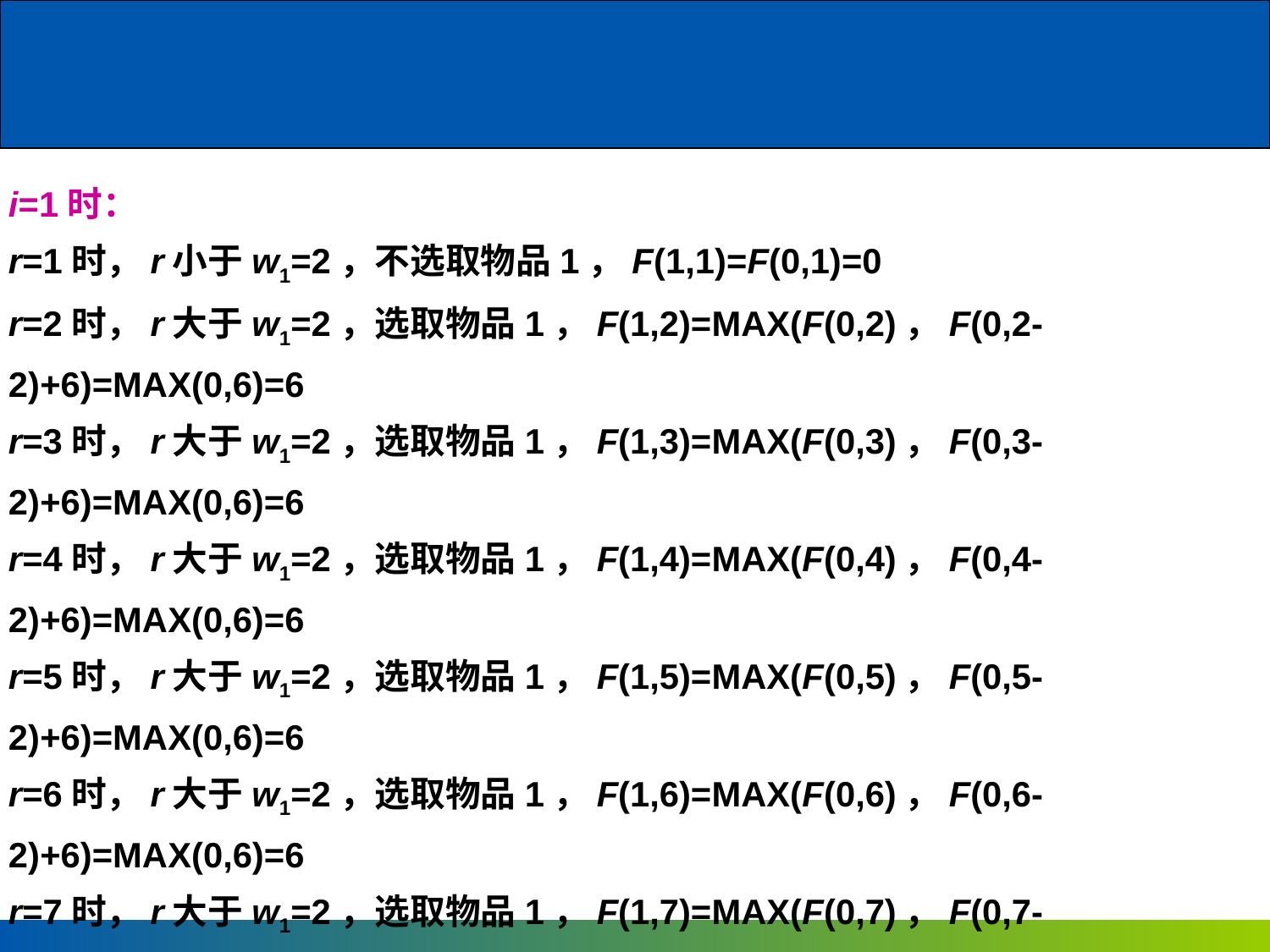

i=1时：
r=1时，r小于w1=2，不选取物品1，F(1,1)=F(0,1)=0
r=2时，r大于w1=2，选取物品1，F(1,2)=MAX(F(0,2)，F(0,2-2)+6)=MAX(0,6)=6
r=3时，r大于w1=2，选取物品1，F(1,3)=MAX(F(0,3)，F(0,3-2)+6)=MAX(0,6)=6
r=4时，r大于w1=2，选取物品1，F(1,4)=MAX(F(0,4)，F(0,4-2)+6)=MAX(0,6)=6
r=5时，r大于w1=2，选取物品1，F(1,5)=MAX(F(0,5)，F(0,5-2)+6)=MAX(0,6)=6
r=6时，r大于w1=2，选取物品1，F(1,6)=MAX(F(0,6)，F(0,6-2)+6)=MAX(0,6)=6
r=7时，r大于w1=2，选取物品1，F(1,7)=MAX(F(0,7)，F(0,7-2)+6)=MAX(0,6)=6
r=8时，r大于w1=2，选取物品1，F(1,8)=MAX(F(0,8)，F(0,8-2)+6)=MAX(0,6)=6
r=9时，r大于w1=2，选取物品1，F(1,9)=MAX(F(0,9)，F(0,9-2)+6)=MAX(0,6)=6
r=10时，r大于w1=2，选取物品1，F(1,10)=MAX(F(0,10)，F(0,10-2)+6)=
　　　　　　　　　　　　　　　　　　　　　　　　　　　　MAX(0,6)=6